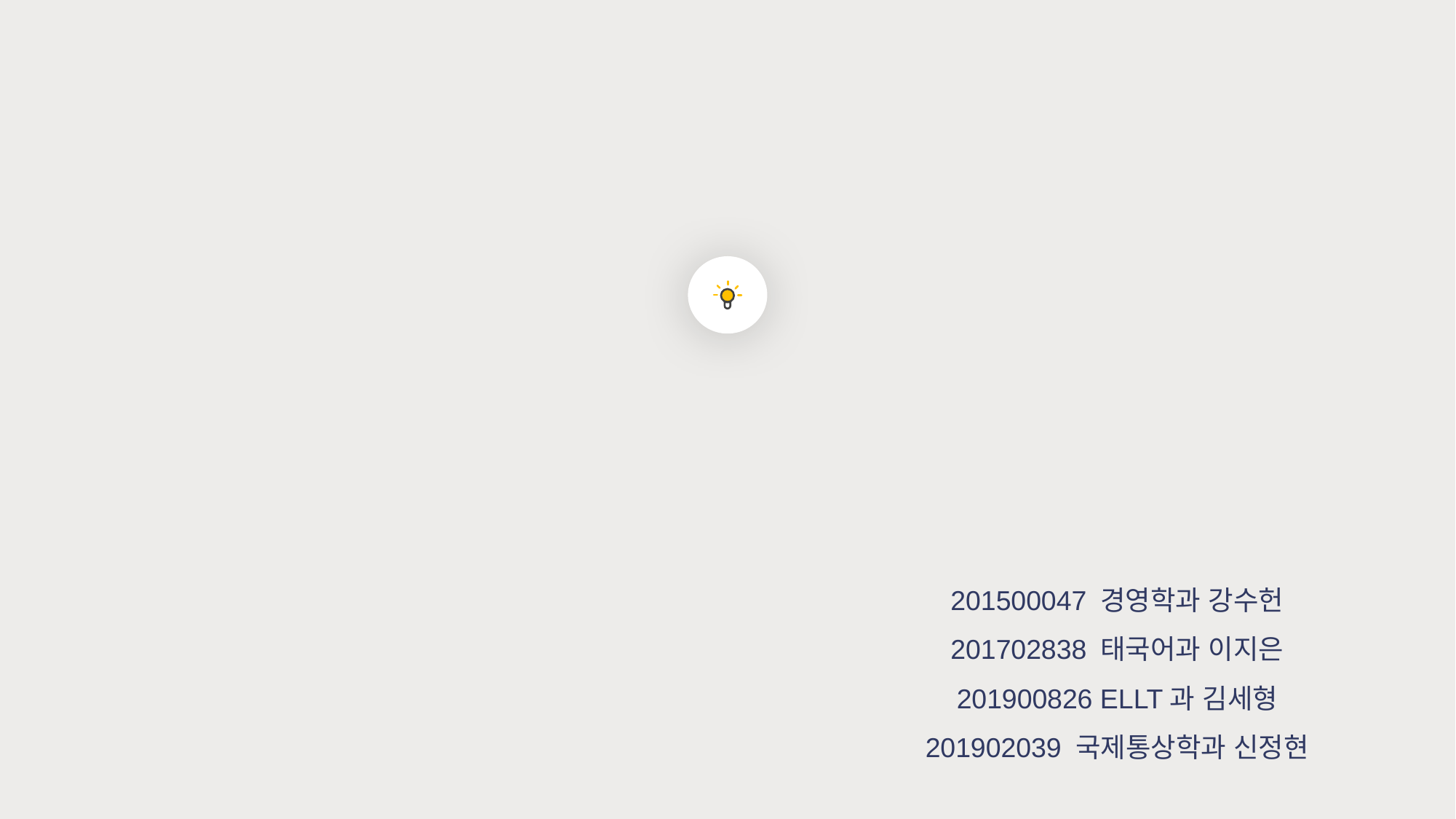

아동의 행복감 예측
201500047 경영학과 강수헌
201702838 태국어과 이지은
201900826 ELLT과 김세형
201902039 국제통상학과 신정현